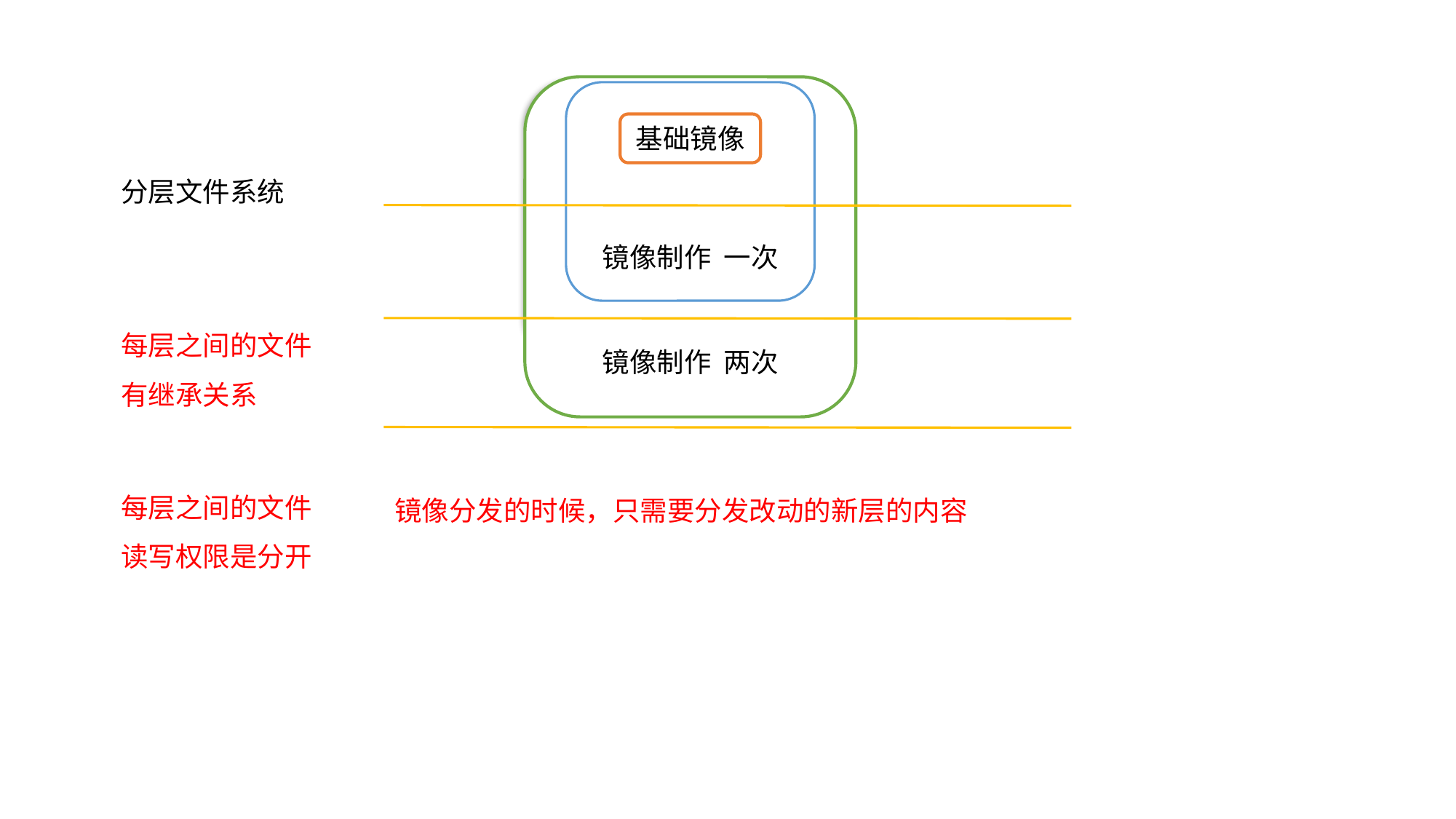

镜像制作  两次

镜像制作  一次
基础镜像
分层文件系统
每层之间的文件有继承关系
每层之间的文件读写权限是分开
镜像分发的时候，只需要分发改动的新层的内容